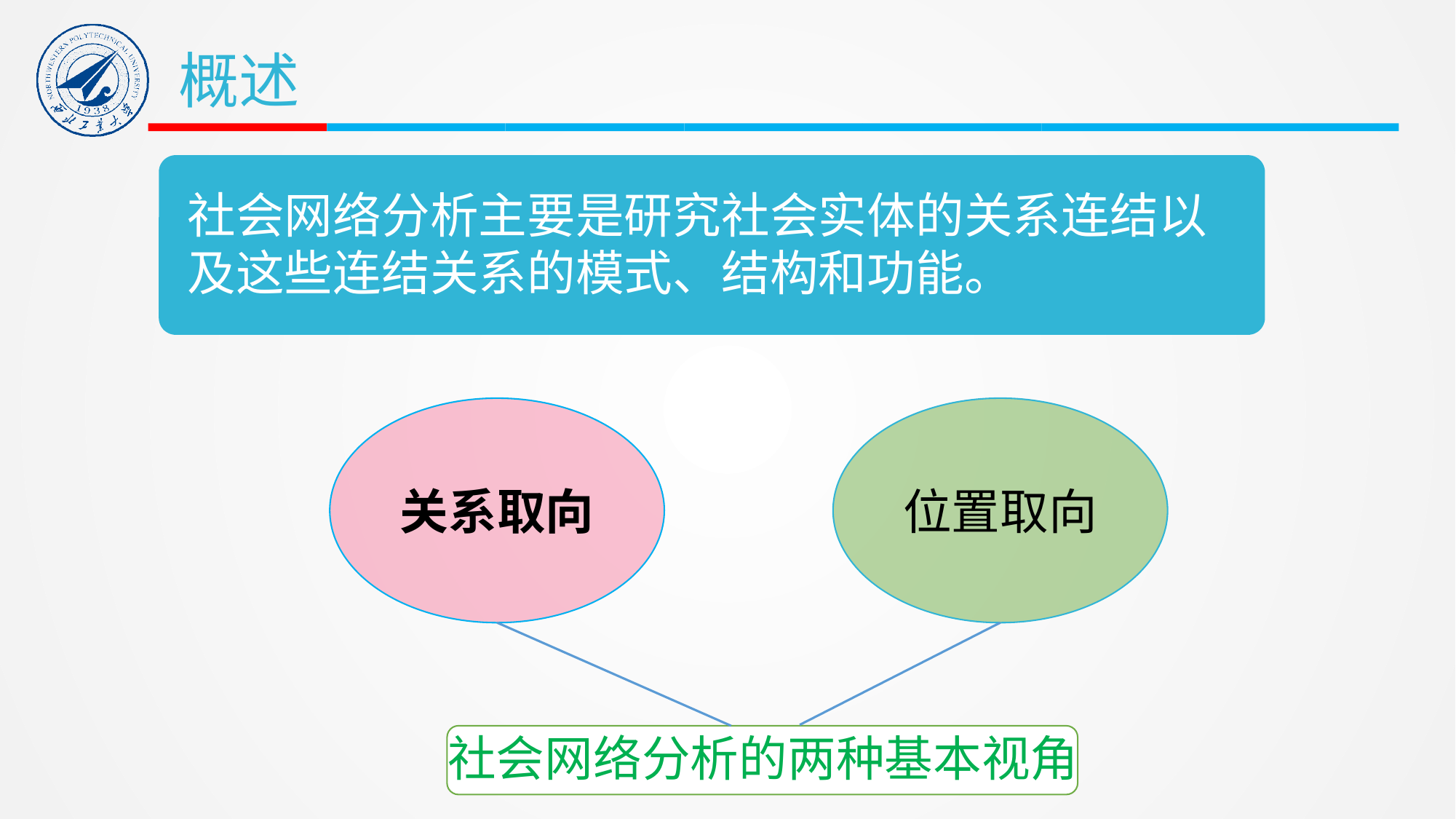

社会网络分析主要是研究社会实体的关系连结以及这些连结关系的模式、结构和功能。
关系取向
位置取向
社会网络分析的两种基本视角